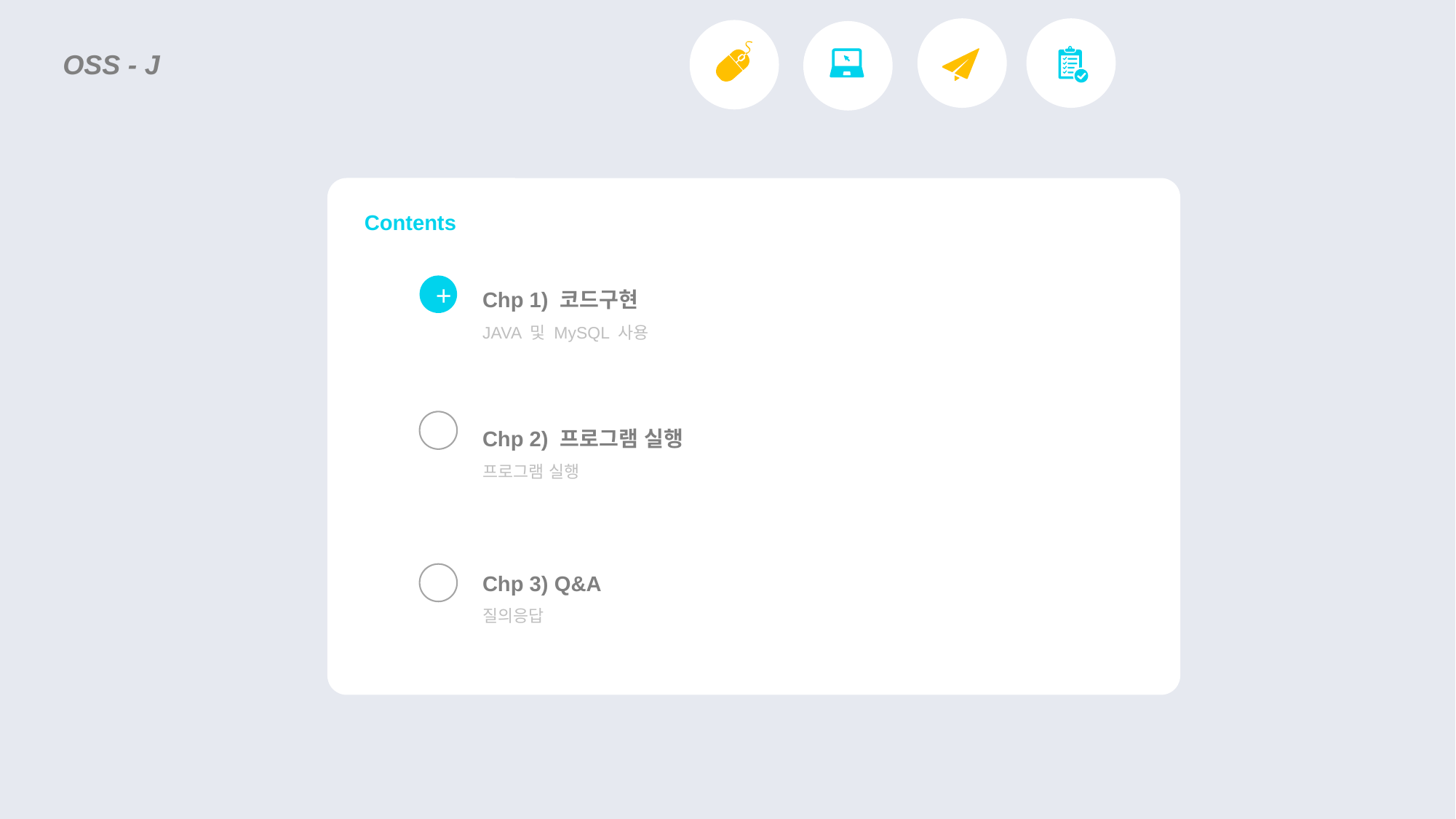

OSS - J

Contents
Chp 1) 코드구현
JAVA 및 MySQL 사용
+
Chp 2) 프로그램 실행
프로그램 실행

Chp 3) Q&A
질의응답